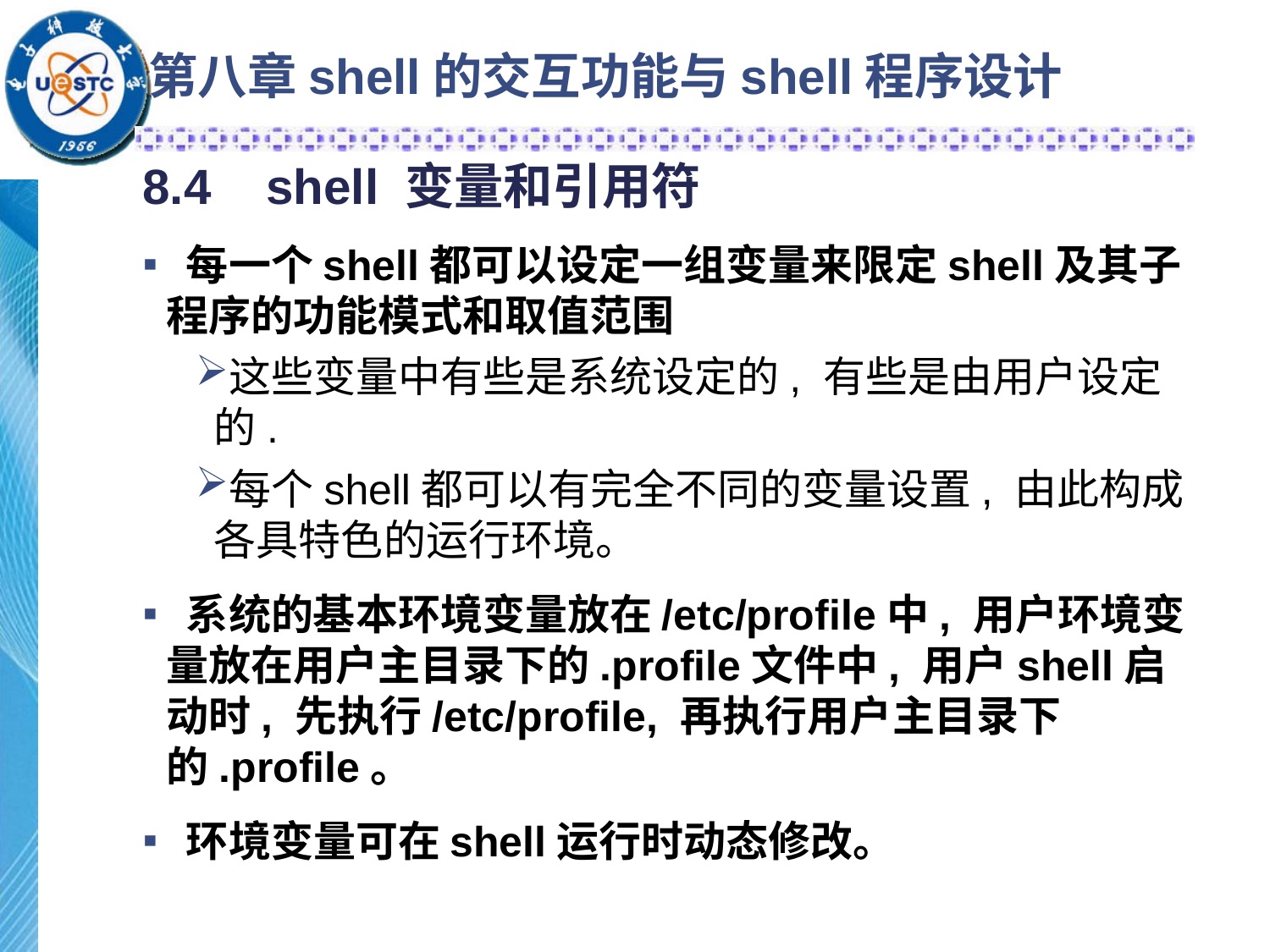

# 第八章shell的交互功能与shell程序设计
8.4    shell 变量和引用符
 每一个shell都可以设定一组变量来限定shell及其子程序的功能模式和取值范围
这些变量中有些是系统设定的, 有些是由用户设定的.
每个shell都可以有完全不同的变量设置, 由此构成各具特色的运行环境。
 系统的基本环境变量放在/etc/profile中, 用户环境变量放在用户主目录下的.profile文件中, 用户shell启动时, 先执行/etc/profile, 再执行用户主目录下的.profile。
 环境变量可在shell运行时动态修改。